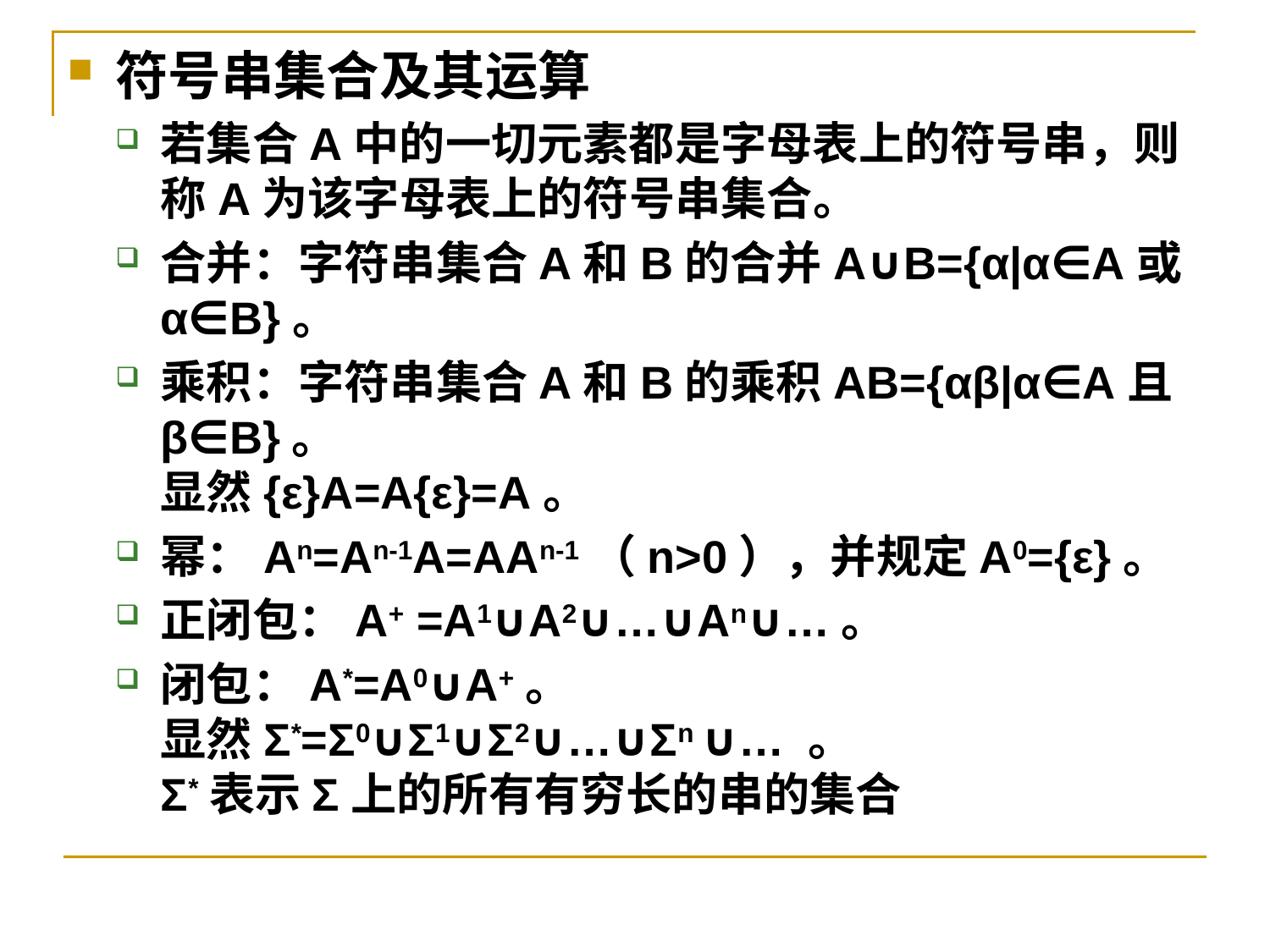

符号串集合及其运算
若集合A中的一切元素都是字母表上的符号串，则称A为该字母表上的符号串集合。
合并：字符串集合A和B的合并A∪B={α|α∈A或α∈B}。
乘积：字符串集合A和B的乘积AB={αβ|α∈A且β∈B}。
显然{ε}A=A{ε}=A。
幂：An=An-1A=AAn-1（n>0），并规定A0={ε}。
正闭包：A+ =A1∪A2∪…∪An∪…。
闭包：A*=A0∪A+。
显然Σ*=Σ0∪Σ1∪Σ2∪…∪Σn ∪… 。
Σ*表示Σ上的所有有穷长的串的集合